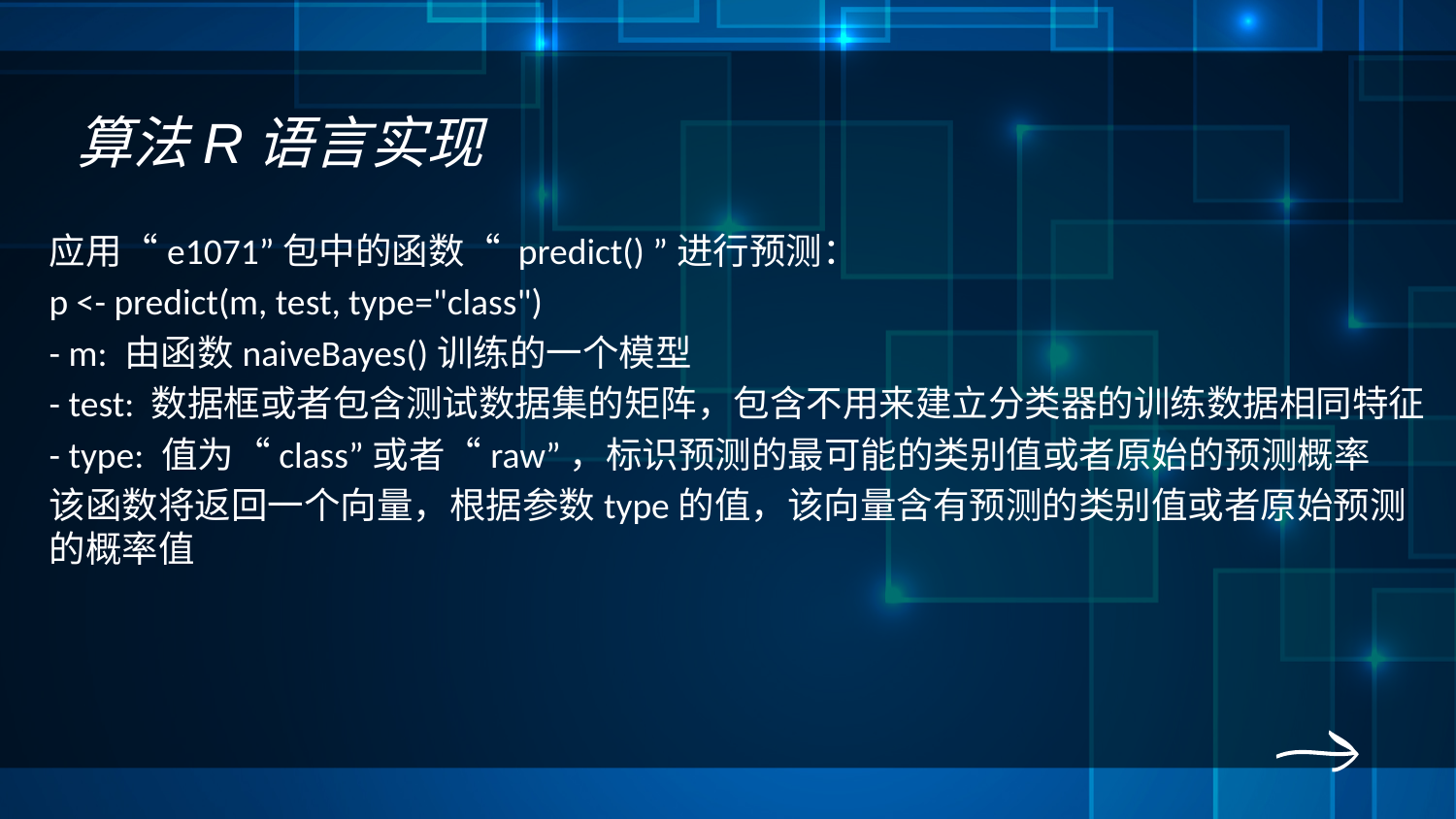

算法R语言实现
应用“e1071”包中的函数“ predict() ”进行预测：
p <- predict(m, test, type="class")
- m: 由函数naiveBayes()训练的一个模型
- test: 数据框或者包含测试数据集的矩阵，包含不用来建立分类器的训练数据相同特征
- type: 值为“class”或者“raw”，标识预测的最可能的类别值或者原始的预测概率
该函数将返回一个向量，根据参数type的值，该向量含有预测的类别值或者原始预测的概率值